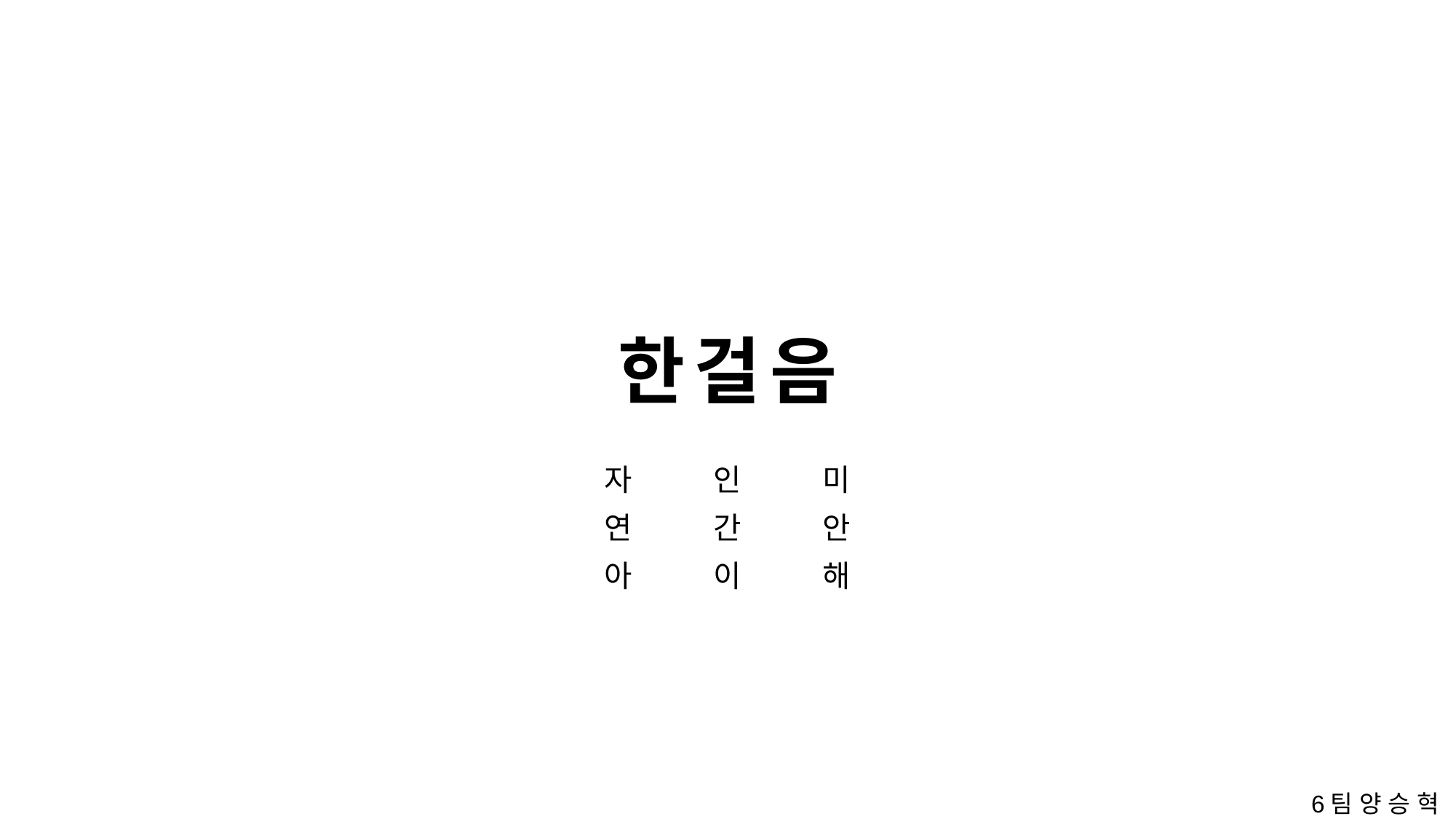

# 한걸음
자	인	미
연	간	안
아	이	해
6팀 양 승 혁